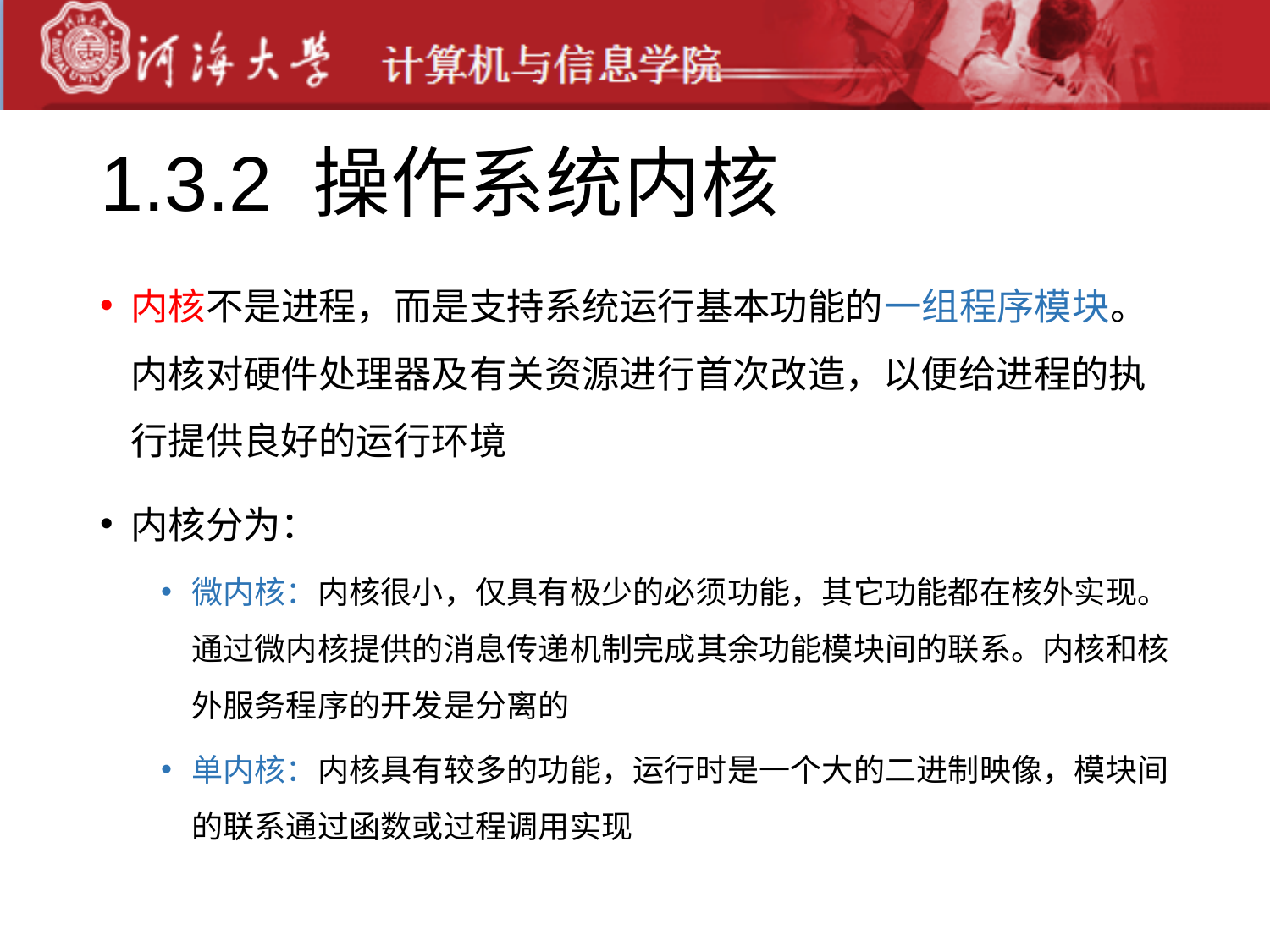

# 1.3.2 操作系统内核
内核不是进程，而是支持系统运行基本功能的一组程序模块。内核对硬件处理器及有关资源进行首次改造，以便给进程的执行提供良好的运行环境
内核分为：
微内核：内核很小，仅具有极少的必须功能，其它功能都在核外实现。通过微内核提供的消息传递机制完成其余功能模块间的联系。内核和核外服务程序的开发是分离的
单内核：内核具有较多的功能，运行时是一个大的二进制映像，模块间的联系通过函数或过程调用实现